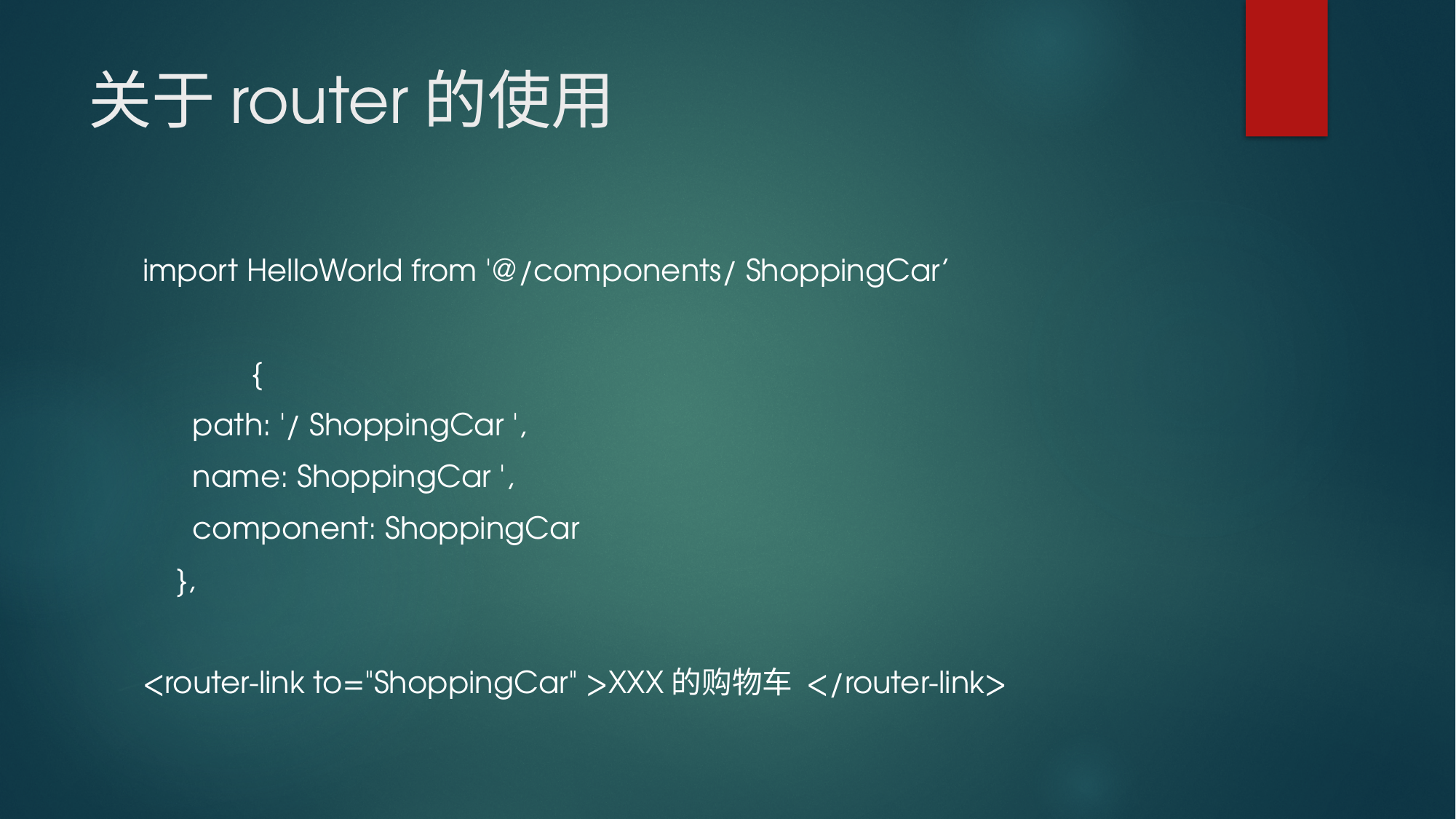

# 关于router的使用
import HelloWorld from '@/components/ ShoppingCar’

	{
      path: '/ ShoppingCar ',
      name: ShoppingCar ',
      component: ShoppingCar
    },

<router-link to="ShoppingCar" >XXX的购物车 </router-link>